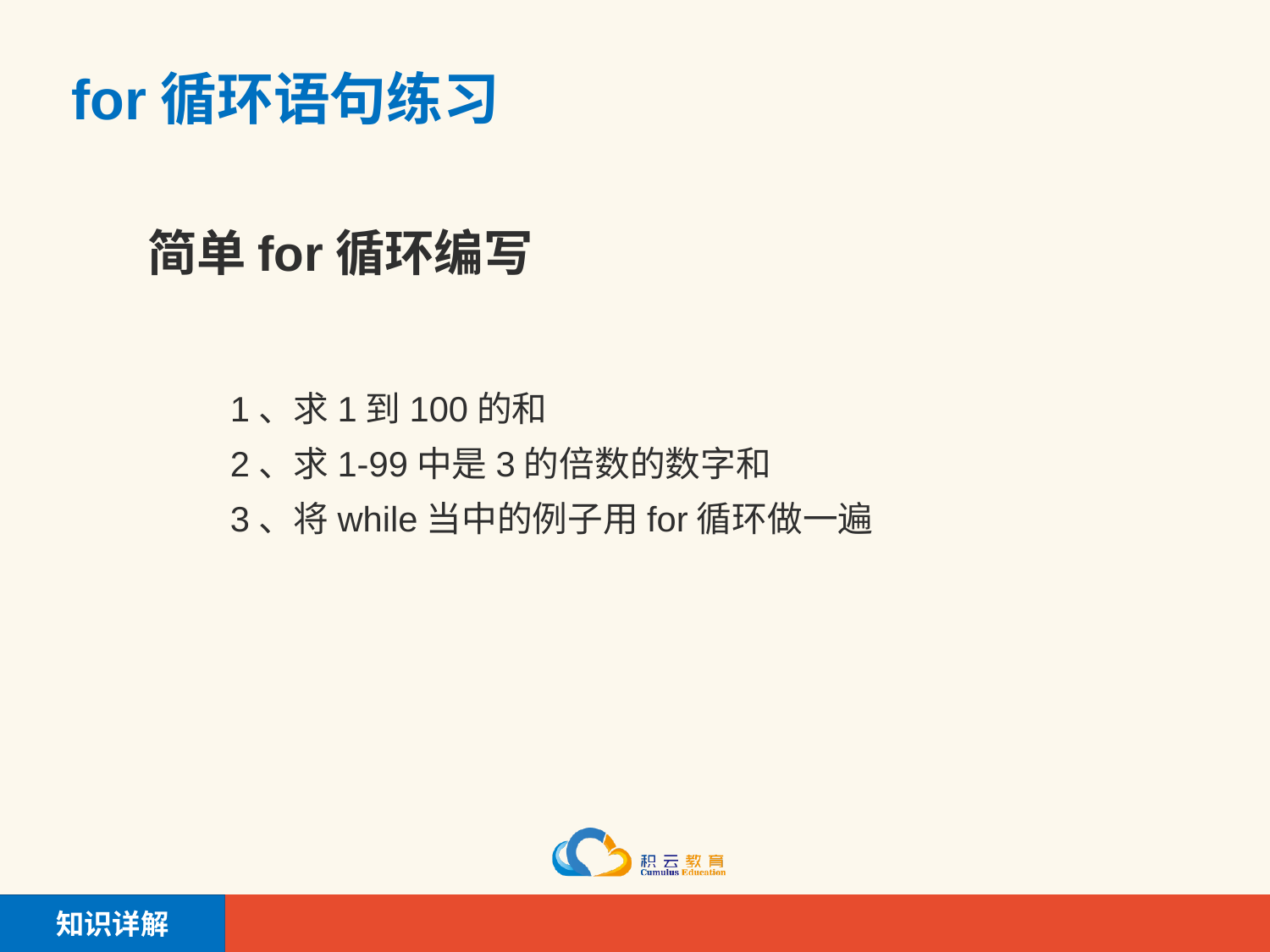

# for循环语句练习
简单for循环编写
1、求1到100的和
2、求1-99中是3的倍数的数字和
3、将while当中的例子用for循环做一遍